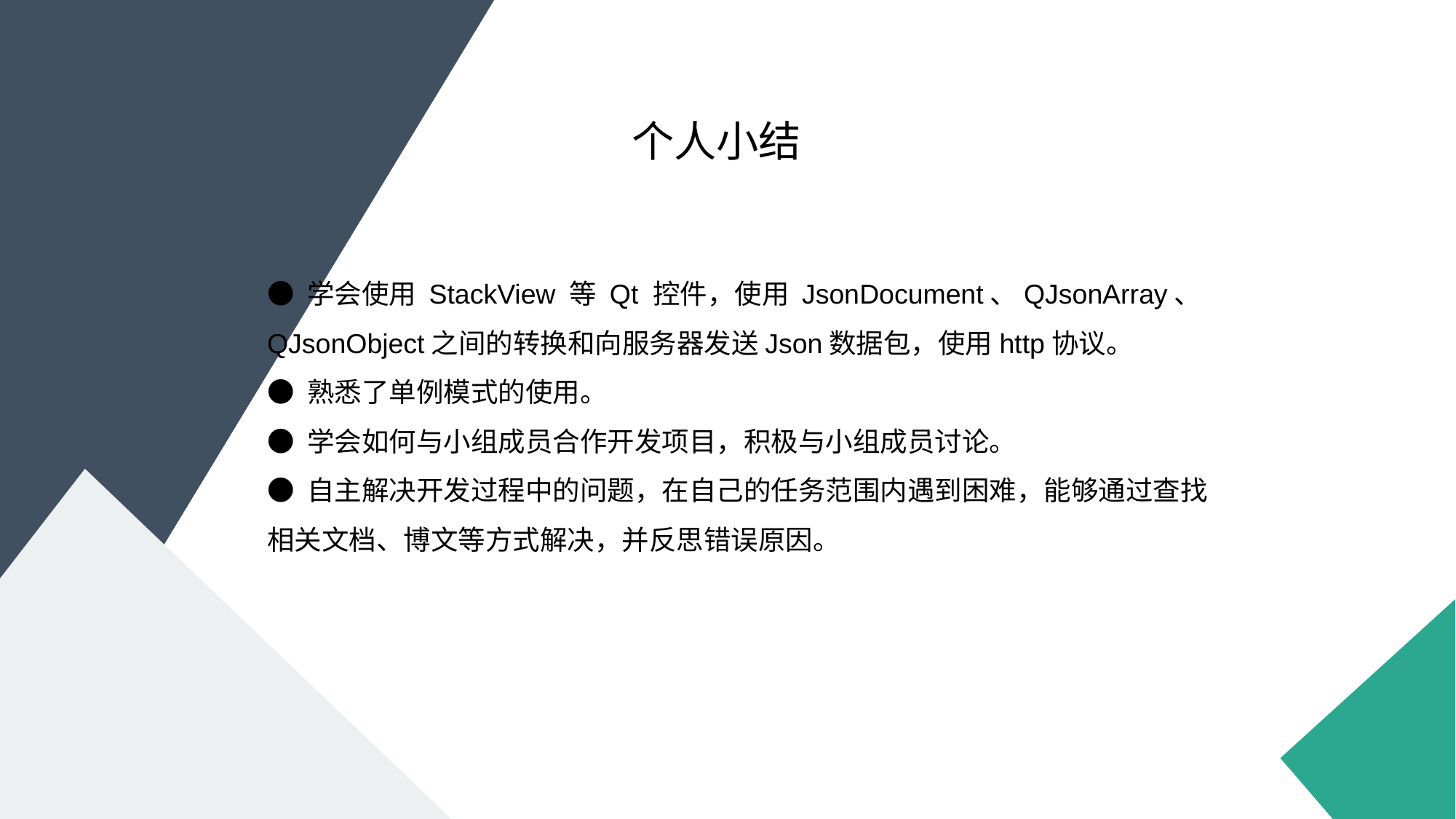

个人小结
● 学会使用 StackView 等 Qt 控件，使用 JsonDocument、QJsonArray、QJsonObject之间的转换和向服务器发送Json数据包，使用http协议。
● 熟悉了单例模式的使用。
● 学会如何与小组成员合作开发项目，积极与小组成员讨论。
● 自主解决开发过程中的问题，在自己的任务范围内遇到困难，能够通过查找相关文档、博文等方式解决，并反思错误原因。